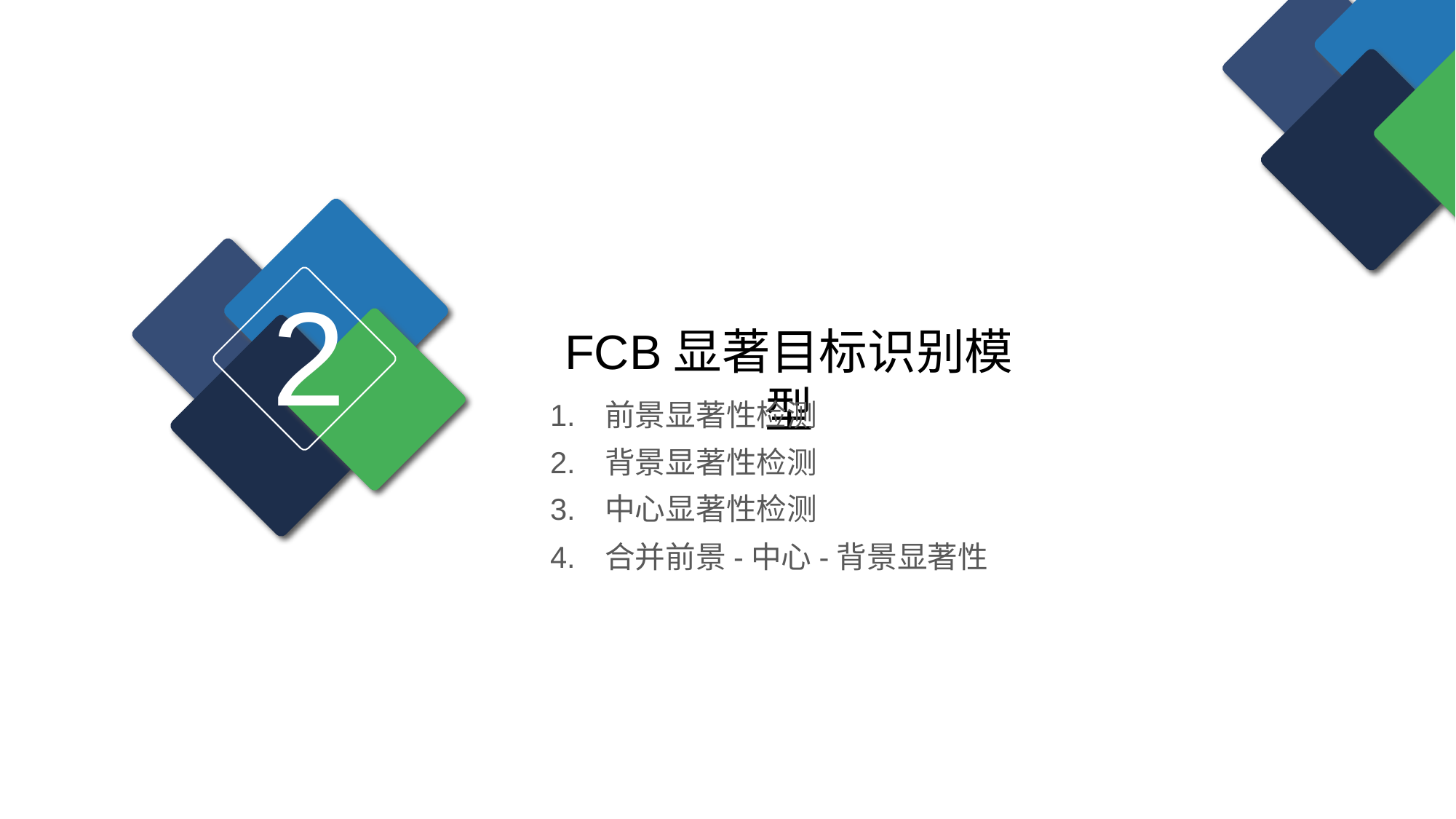

2

FCB显著目标识别模型
前景显著性检测
背景显著性检测
中心显著性检测
合并前景-中心-背景显著性